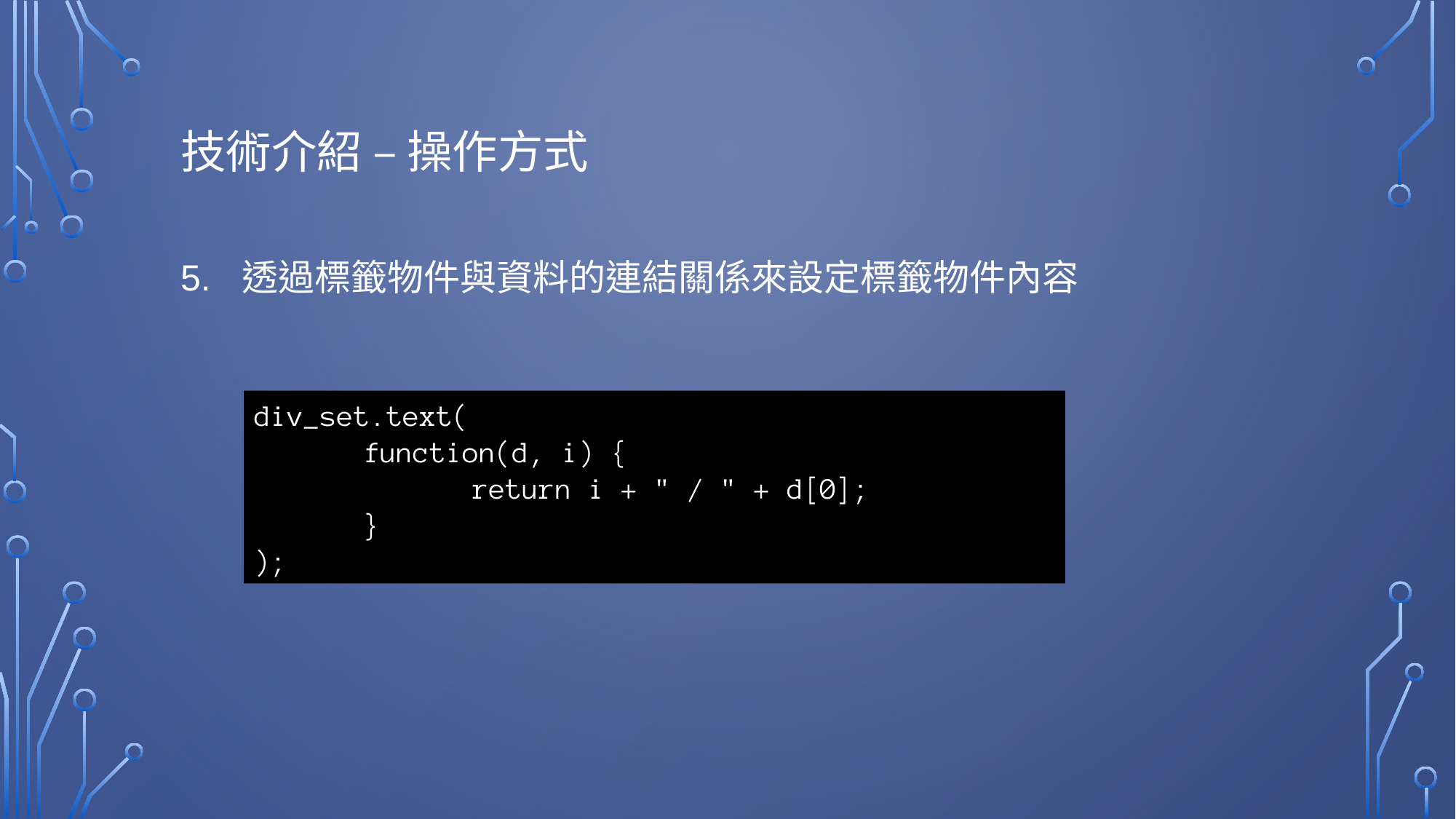

技術介紹 – 操作方式
透過標籤物件與資料的連結關係來設定標籤物件內容

div_set.text(
	function(d, i) {
		return i + " / " + d[0];
	}
);